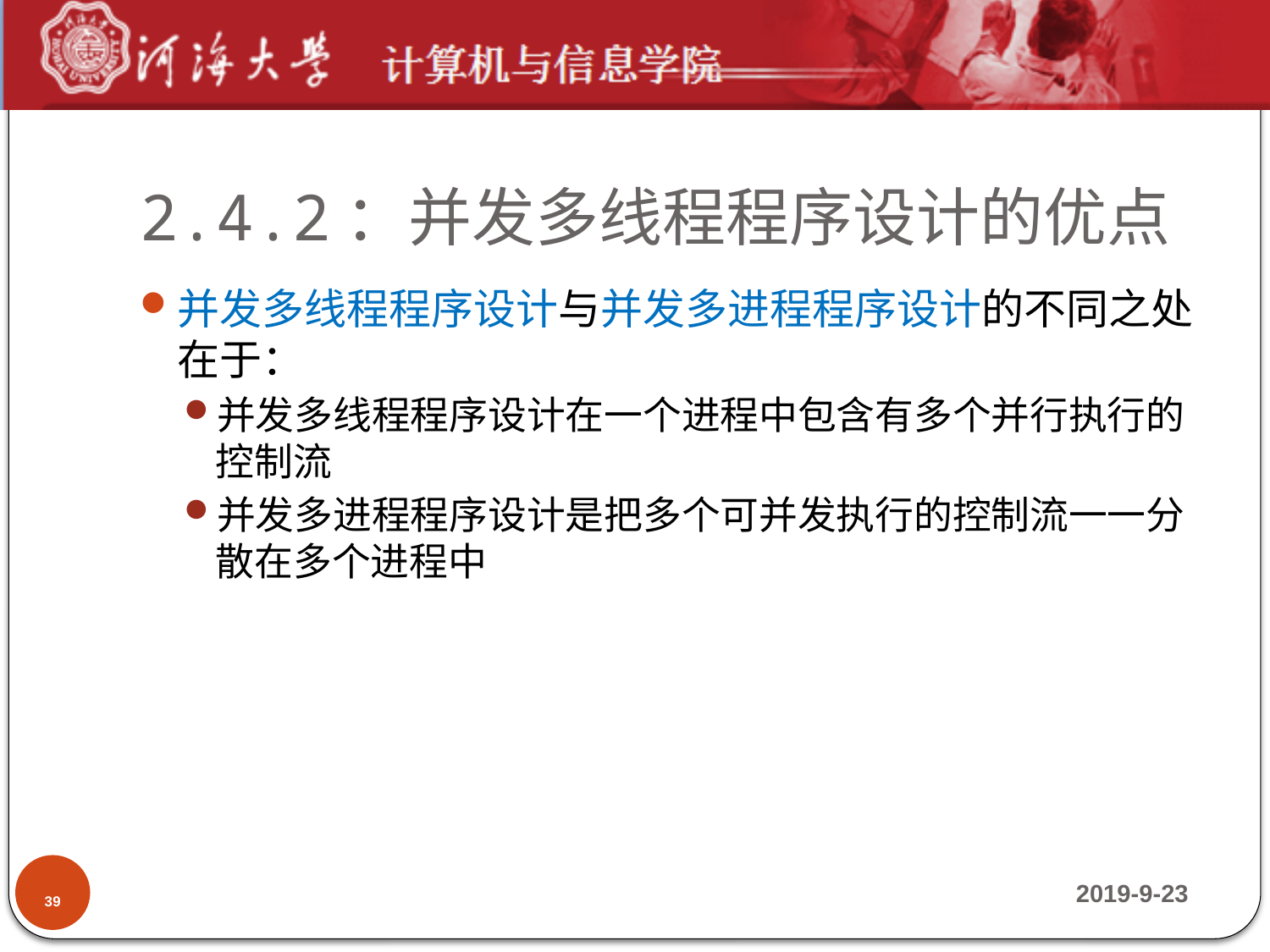

# 2.4.2：并发多线程程序设计的优点
并发多线程程序设计与并发多进程程序设计的不同之处在于：
并发多线程程序设计在一个进程中包含有多个并行执行的控制流
并发多进程程序设计是把多个可并发执行的控制流一一分散在多个进程中

39
2019-9-23